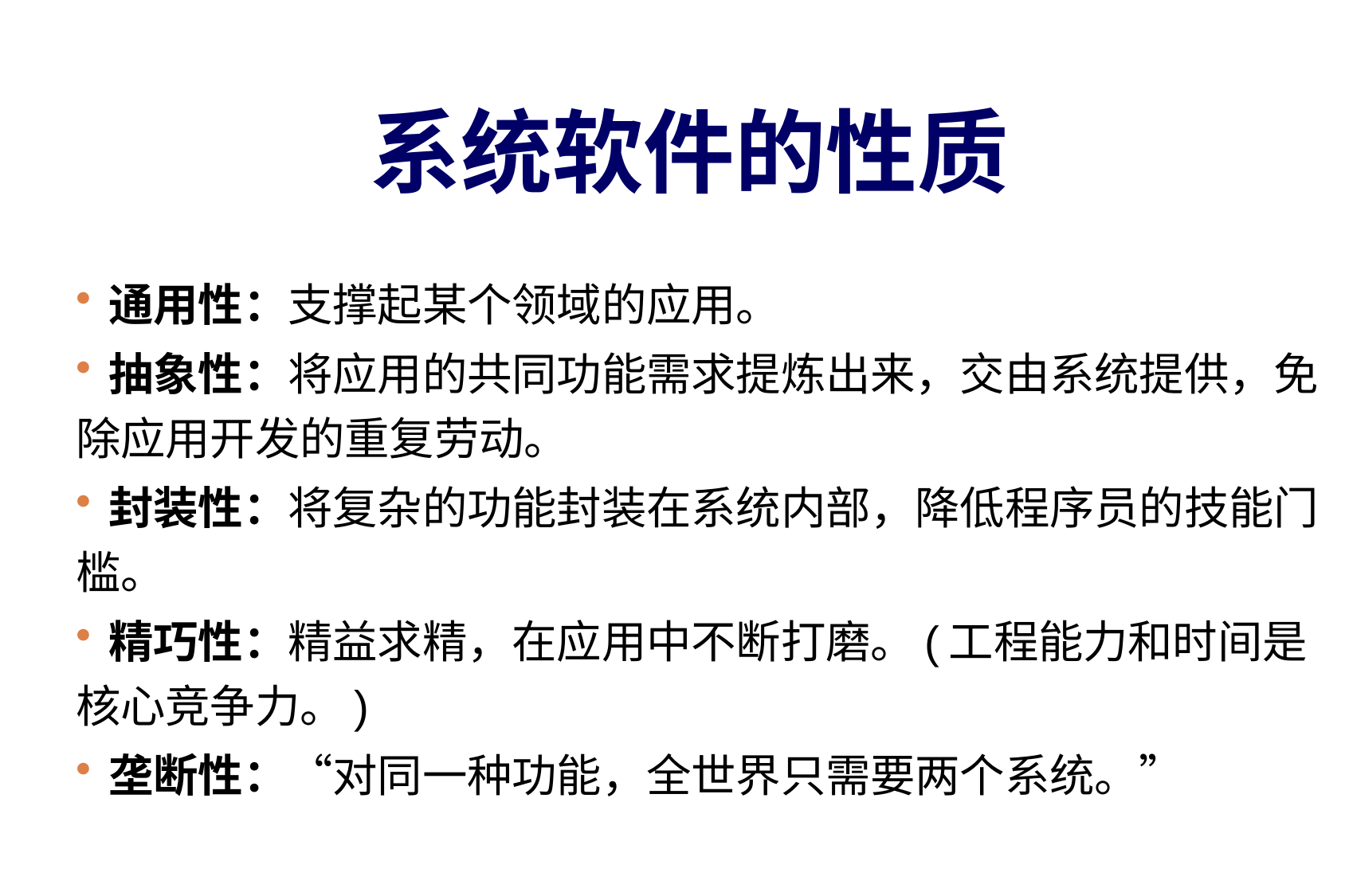

# 系统软件的性质
 通用性：支撑起某个领域的应用。
 抽象性：将应用的共同功能需求提炼出来，交由系统提供，免除应用开发的重复劳动。
 封装性：将复杂的功能封装在系统内部，降低程序员的技能门槛。
 精巧性：精益求精，在应用中不断打磨。(工程能力和时间是核心竞争力。)
 垄断性：“对同一种功能，全世界只需要两个系统。”